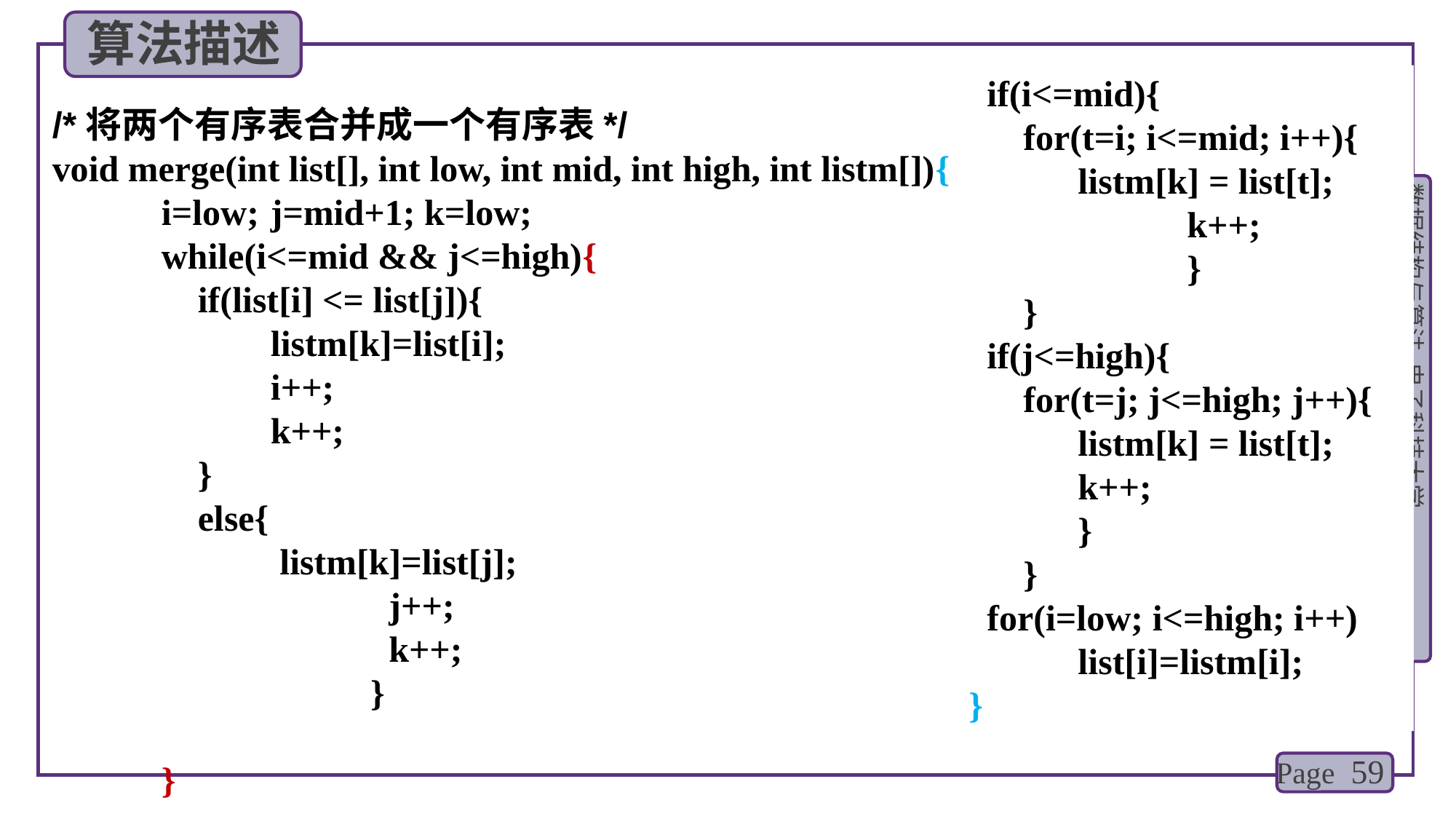

算法描述

  if(i<=mid){
      for(t=i; i<=mid; i++){
            listm[k] = list[t];                    	k++; 			}
      }
  if(j<=high){
      for(t=j; j<=high; j++){	listm[k] = list[t];	k++; 			}
      }
  for(i=low; i<=high; i++)
	list[i]=listm[i];
}
/*将两个有序表合并成一个有序表*/
void merge(int list[], int low, int mid, int high, int listm[]){
	i=low;	j=mid+1; k=low;
	while(i<=mid && j<=high){					    if(list[i] <= list[j]){
                        listm[k]=list[i];                          				i++;								k++;							    }								    else{									 listm[k]=list[j];		                                           		 j++;								 k++;							           }
	}